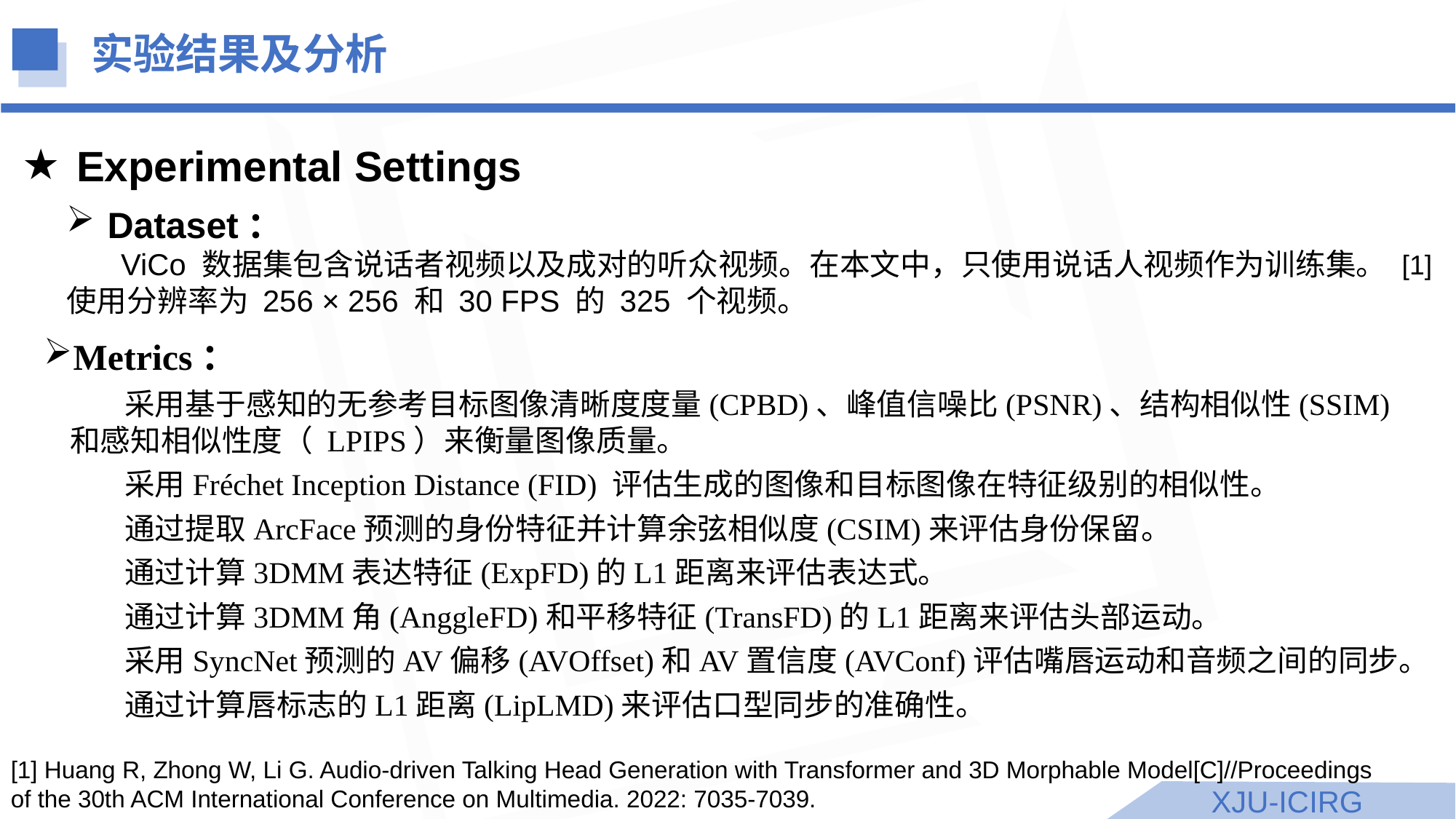

实验结果及分析

Experimental Settings
Dataset：
ViCo 数据集包含说话者视频以及成对的听众视频。在本文中，只使用说话人视频作为训练集。使用分辨率为 256 × 256 和 30 FPS 的 325 个视频。

[1]
Metrics：
采用基于感知的无参考目标图像清晰度度量(CPBD)、峰值信噪比(PSNR)、结构相似性(SSIM)和感知相似性度（ LPIPS）来衡量图像质量。
采用Fréchet Inception Distance (FID) 评估生成的图像和目标图像在特征级别的相似性。
通过提取ArcFace预测的身份特征并计算余弦相似度(CSIM)来评估身份保留。
通过计算3DMM表达特征(ExpFD)的L1距离来评估表达式。
通过计算3DMM角(AnggleFD)和平移特征(TransFD)的L1距离来评估头部运动。
采用SyncNet预测的AV偏移(AVOffset)和AV置信度(AVConf)评估嘴唇运动和音频之间的同步。
通过计算唇标志的L1距离(LipLMD)来评估口型同步的准确性。

[1] Huang R, Zhong W, Li G. Audio-driven Talking Head Generation with Transformer and 3D Morphable Model[C]//Proceedings of the 30th ACM International Conference on Multimedia. 2022: 7035-7039.
XJU-ICIRG